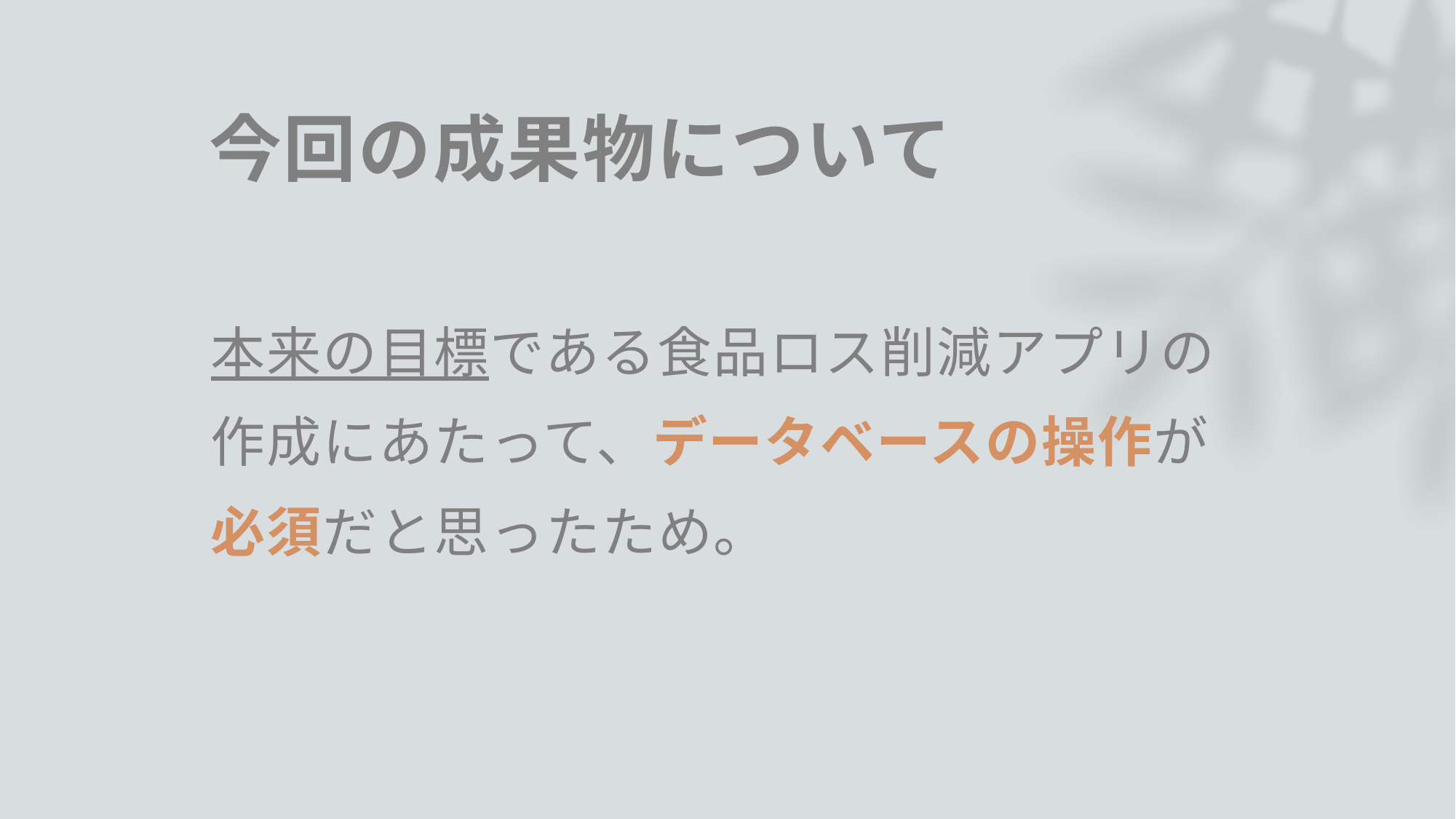

# 今回の成果物について
本来の目標である食品ロス削減アプリの
作成にあたって、データベースの操作が
必須だと思ったため。